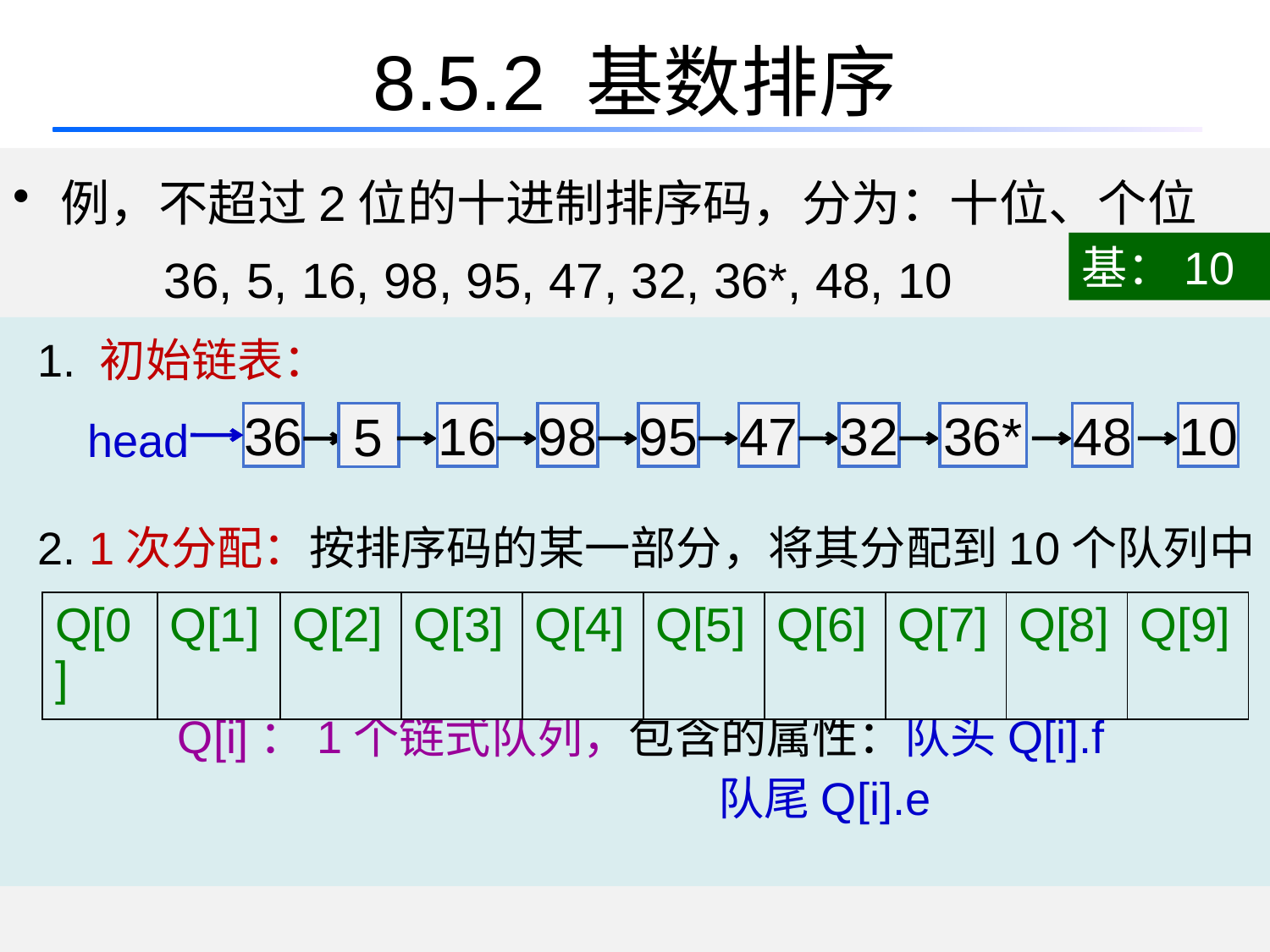

# 8.5.2 基数排序

例，不超过2位的十进制排序码，分为：十位、个位
           36, 5, 16, 98, 95, 47, 32, 36*, 48, 10
基：10
  1. 初始链表：

  2. 1次分配：按排序码的某一部分，将其分配到10个队列中

             Q[i]：1个链式队列，包含的属性：队头Q[i].f
                                                                   队尾Q[i].e

head
36
16
98
95
47
32
36*
48
10
5

| Q[0] | Q[1] | Q[2] | Q[3] | Q[4] | Q[5] | Q[6] | Q[7] | Q[8] | Q[9] |
| --- | --- | --- | --- | --- | --- | --- | --- | --- | --- |